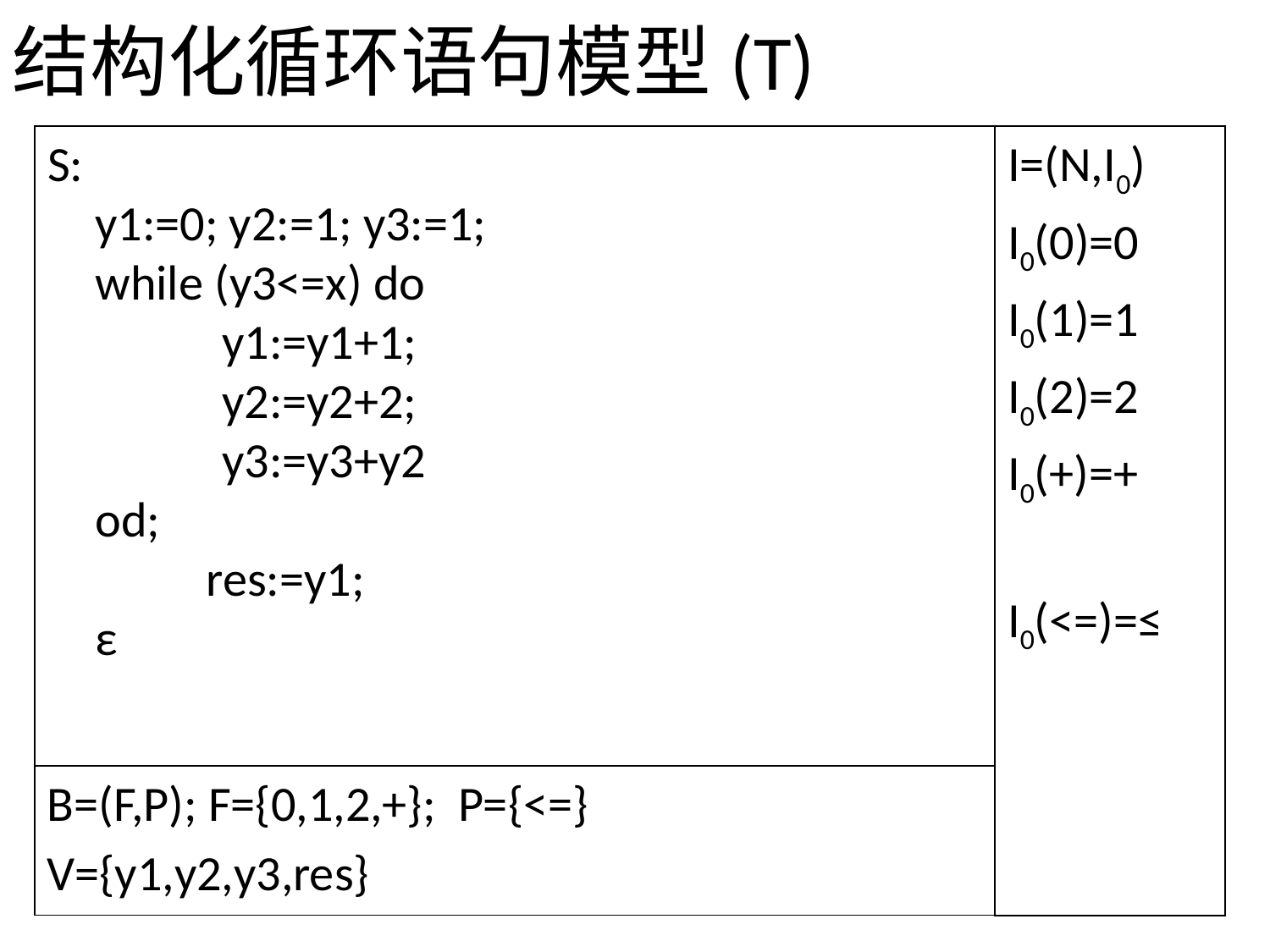

结构化循环语句模型(T)
S:
	y1:=0; y2:=1; y3:=1;
	while (y3<=x) do
		y1:=y1+1;
		y2:=y2+2;
 		y3:=y3+y2
	od;
	res:=y1;
	ε

I=(N,I0)
I0(0)=0
I0(1)=1
I0(2)=2
I0(+)=+

I0(<=)=≤
B=(F,P); F={0,1,2,+};  P={<=}
V={y1,y2,y3,res}